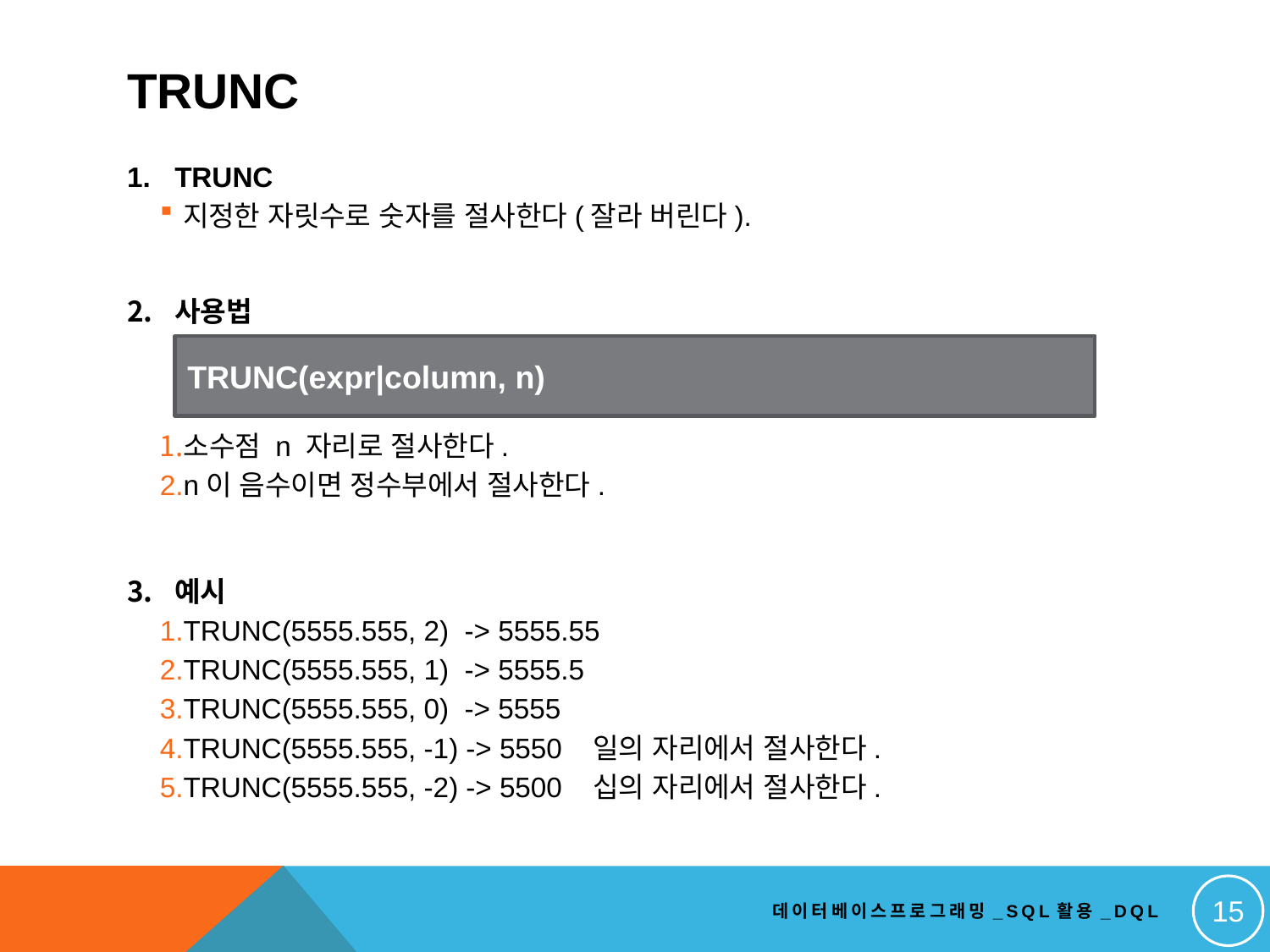

# TRUNC
TRUNC
지정한 자릿수로 숫자를 절사한다(잘라 버린다).

사용법

소수점 n 자리로 절사한다.
n이 음수이면 정수부에서 절사한다.

예시
TRUNC(5555.555, 2)  -> 5555.55
TRUNC(5555.555, 1)  -> 5555.5
TRUNC(5555.555, 0)  -> 5555
TRUNC(5555.555, -1) -> 5550   일의 자리에서 절사한다.
TRUNC(5555.555, -2) -> 5500   십의 자리에서 절사한다.

TRUNC(expr|column, n)
15
데이터베이스프로그래밍_SQL활용_DQL